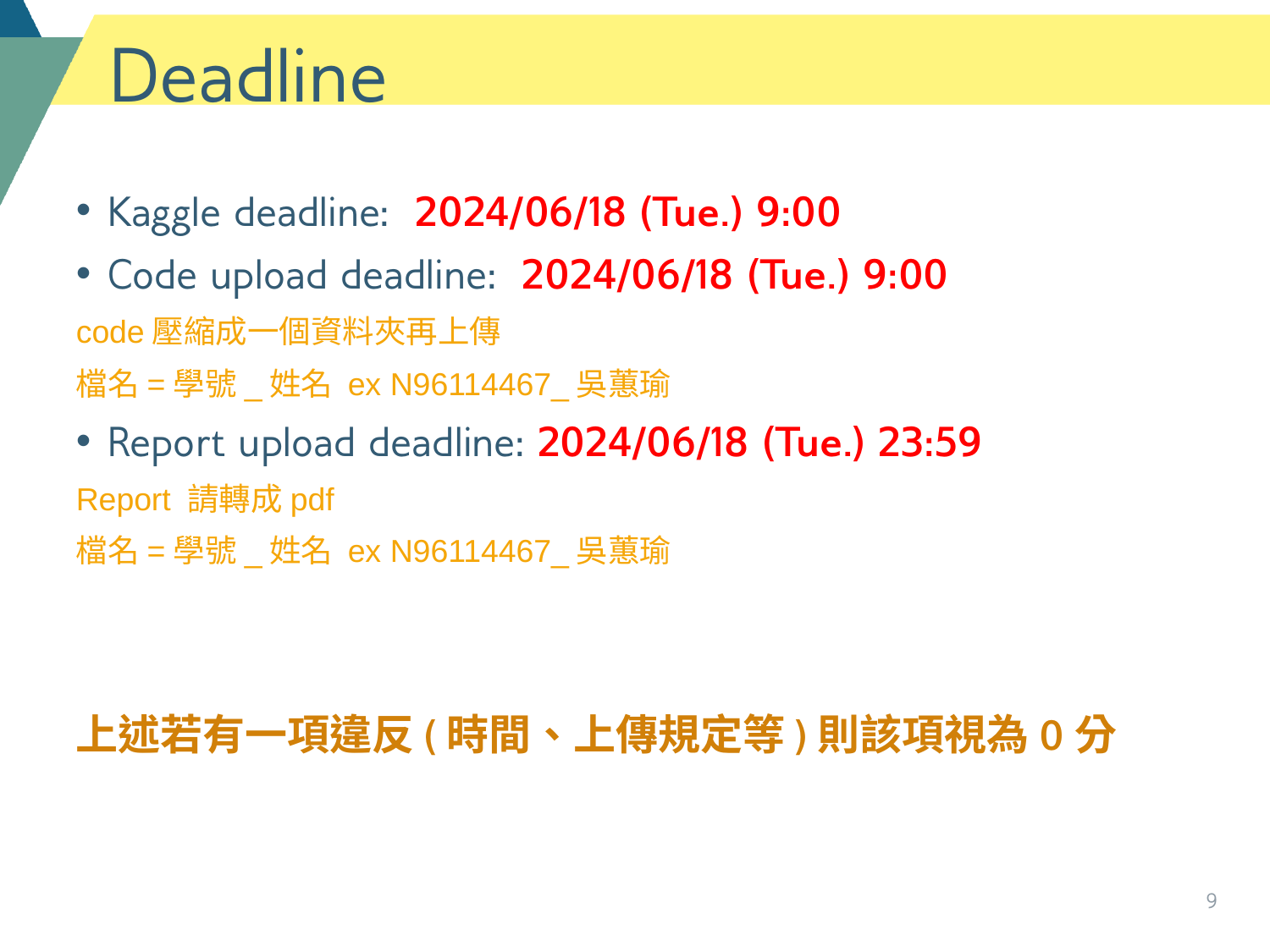

# Deadline
Kaggle deadline:  2024/06/18 (Tue.) 9:00
Code upload deadline:  2024/06/18 (Tue.) 9:00
code壓縮成一個資料夾再上傳
檔名=學號_姓名 ex N96114467_吳蕙瑜
Report upload deadline: 2024/06/18 (Tue.) 23:59
Report 請轉成pdf
檔名=學號_姓名 ex N96114467_吳蕙瑜

上述若有一項違反(時間、上傳規定等)則該項視為0分
9